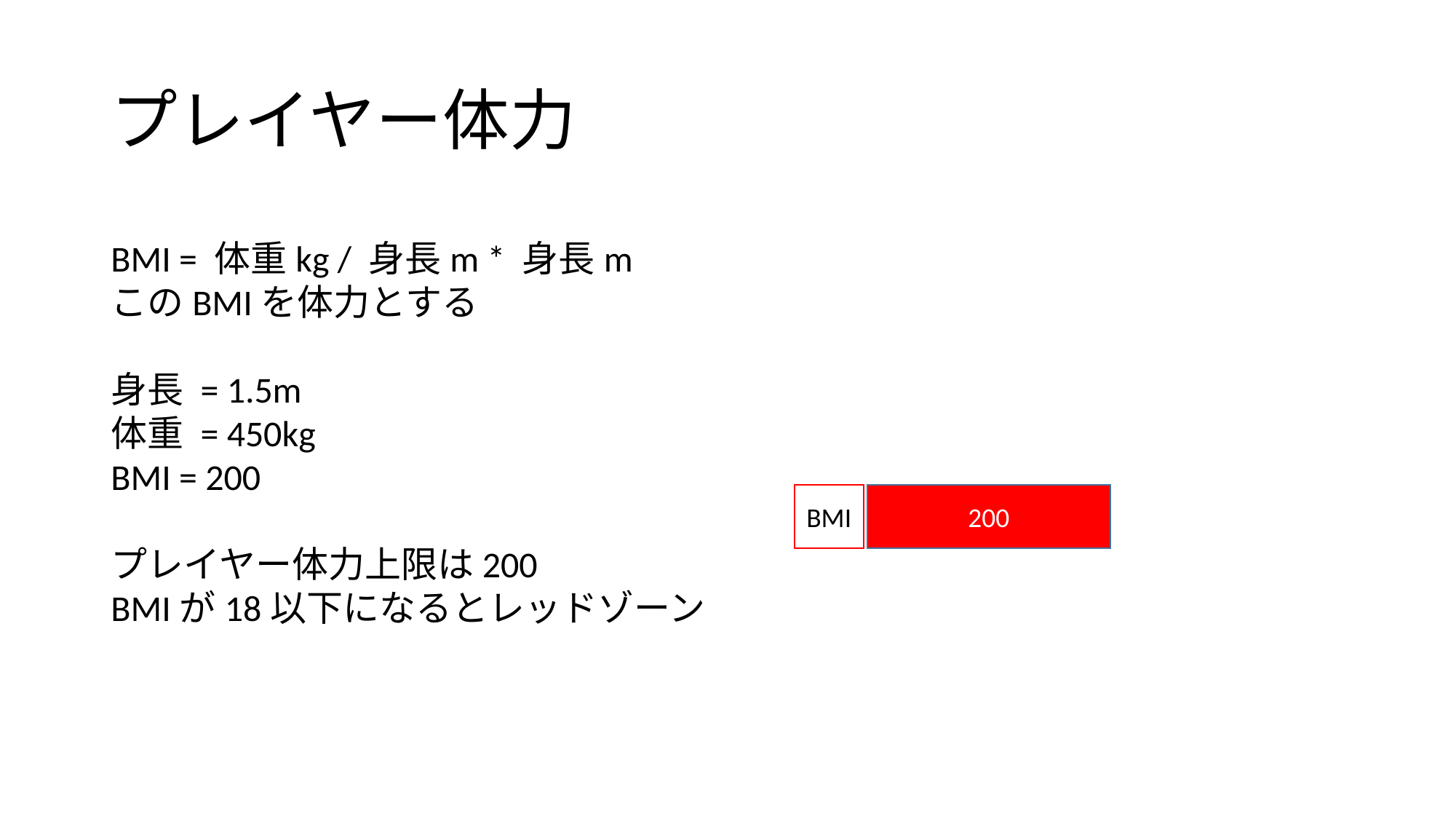

# プレイヤー体力
BMI = 体重kg / 身長m * 身長m
このBMIを体力とする

身長 = 1.5m
体重 = 450kg
BMI = 200

プレイヤー体力上限は200
BMIが18以下になるとレッドゾーン

BMI
200